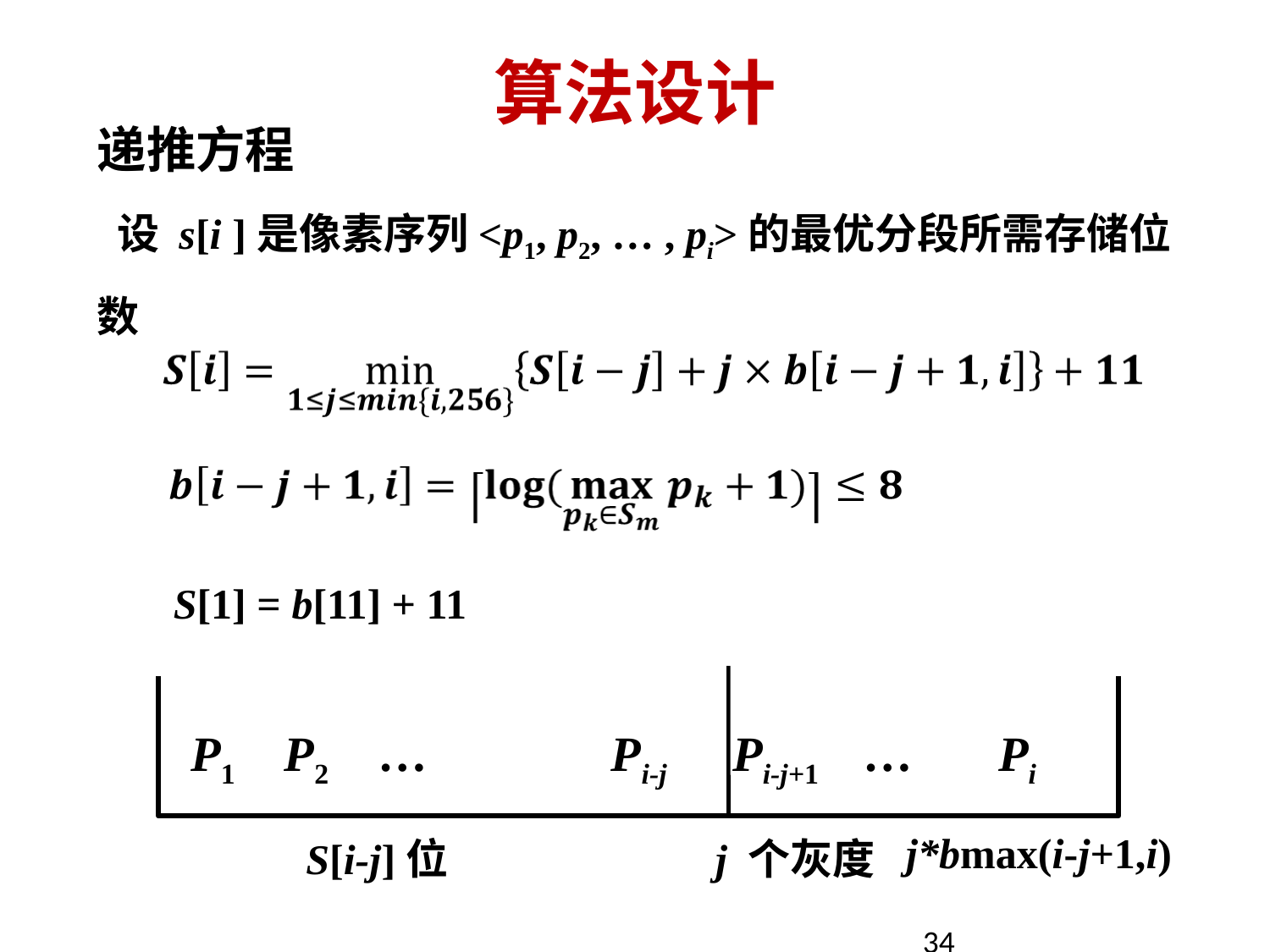

# 算法设计
递推方程
 设 s[i ]是像素序列<p1, p2, … , pi>的最优分段所需存储位数

S[1] = b[11] + 11

P1    P2    …               Pi-j       Pi-j+1    …       Pi
S[i-j]位                           j 个灰度
j*bmax(i-j+1,i)
34